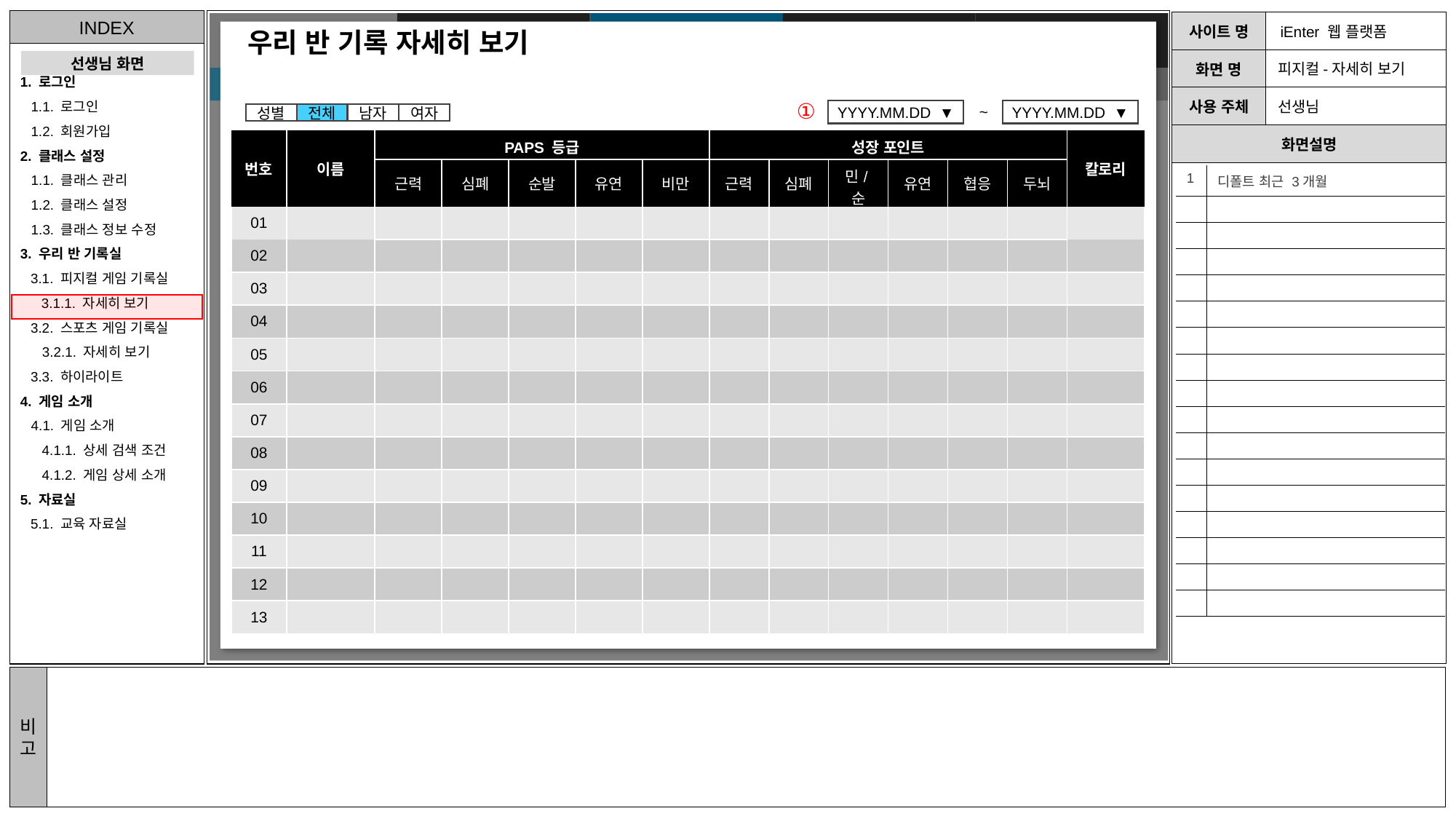

LOGO
클래스
우리 반 기록실
게임 소개
교육 자료실

우리 반 기록 자세히 보기

피지컬-자세히 보기
트레이닝 게임 기록실
스포츠 게임 기록실
하이라이트
선생님
①
~
YYYY.MM.DD  ▼
YYYY.MM.DD  ▼
성별
전체
남자
여자
우리 반 성장 포인트
+ 자세히 보기
| 번호 | 이름 | PAPS 등급 |  |  |  |  | 성장 포인트 |  |  |  |  |  | 칼로리 |
| --- | --- | --- | --- | --- | --- | --- | --- | --- | --- | --- | --- | --- | --- |
|  |  | 근력 | 심폐 | 순발 | 유연 | 비만 | 근력 | 심폐 | 민/순 | 유연 | 협응 | 두뇌 |  |
| 01 |  |  |  |  |  |  |  |  |  |  |  |  |  |
| 02 |  |  |  |  |  |  |  |  |  |  |  |  |  |
| 03 |  |  |  |  |  |  |  |  |  |  |  |  |  |
| 04 |  |  |  |  |  |  |  |  |  |  |  |  |  |
| 05 |  |  |  |  |  |  |  |  |  |  |  |  |  |
| 06 |  |  |  |  |  |  |  |  |  |  |  |  |  |
| 07 |  |  |  |  |  |  |  |  |  |  |  |  |  |
| 08 |  |  |  |  |  |  |  |  |  |  |  |  |  |
| 09 |  |  |  |  |  |  |  |  |  |  |  |  |  |
| 10 |  |  |  |  |  |  |  |  |  |  |  |  |  |
| 11 |  |  |  |  |  |  |  |  |  |  |  |  |  |
| 12 |  |  |  |  |  |  |  |  |  |  |  |  |  |
| 13 |  |  |  |  |  |  |  |  |  |  |  |  |  |

| 1 | 디폴트 최근 3개월 |
| --- | --- |
|  |  |
|  |  |
|  |  |
|  |  |
|  |  |
|  |  |
|  |  |
|  |  |
|  |  |
|  |  |
|  |  |
|  |  |
|  |  |
|  |  |
|  |  |
|  |  |
총점
####
근력/근지구력
####
심폐지구력
####
유연성
####
민첩성/순발력
####
협응성
####
두뇌
####
칼로리
###kcal
①
최근 게임 기록
~
YYYY.MM.DD  ▼
YYYY.MM.DD  ▼

| 날짜 | 게임 명 | 인원 | 근력/ 근지구력 | 심폐 지구력 | 유연성 | 민첩성 /순발력 | 협응성 | 두뇌 | 칼로리 |
| --- | --- | --- | --- | --- | --- | --- | --- | --- | --- |
| 계 |  |  | 10 | 8 | 7 | 7 | 6 | 4 | 1,980kcal |
| YYYY-MM-DD | [GAME NAME] | 24 |  | 3 |  | 2 | 1 |  | 290kcal |
| YYYY-MM-DD | [GAME NAME] | 24 | 3 |  | 2 |  |  | 1 | 310kcal |
| YYYY-MM-DD | [GAME NAME] | 23 |  | 2 |  | 3 |  | 1 | 270kcal |
| YYYY-MM-DD | [GAME NAME] | 24 |  | 1 | 3 |  | 2 |  | 250kcal |
| YYYY-MM-DD | [GAME NAME] | 24 | 3 |  | 2 |  |  | 1 | 280kcal |
| YYYY-MM-DD | [GAME NAME] | 24 | 1 | 2 |  |  | 3 |  | 330kcal |
| YYYY-MM-DD | [GAME NAME] | 23 | 3 |  |  | 2 |  | 1 | 250kcal |